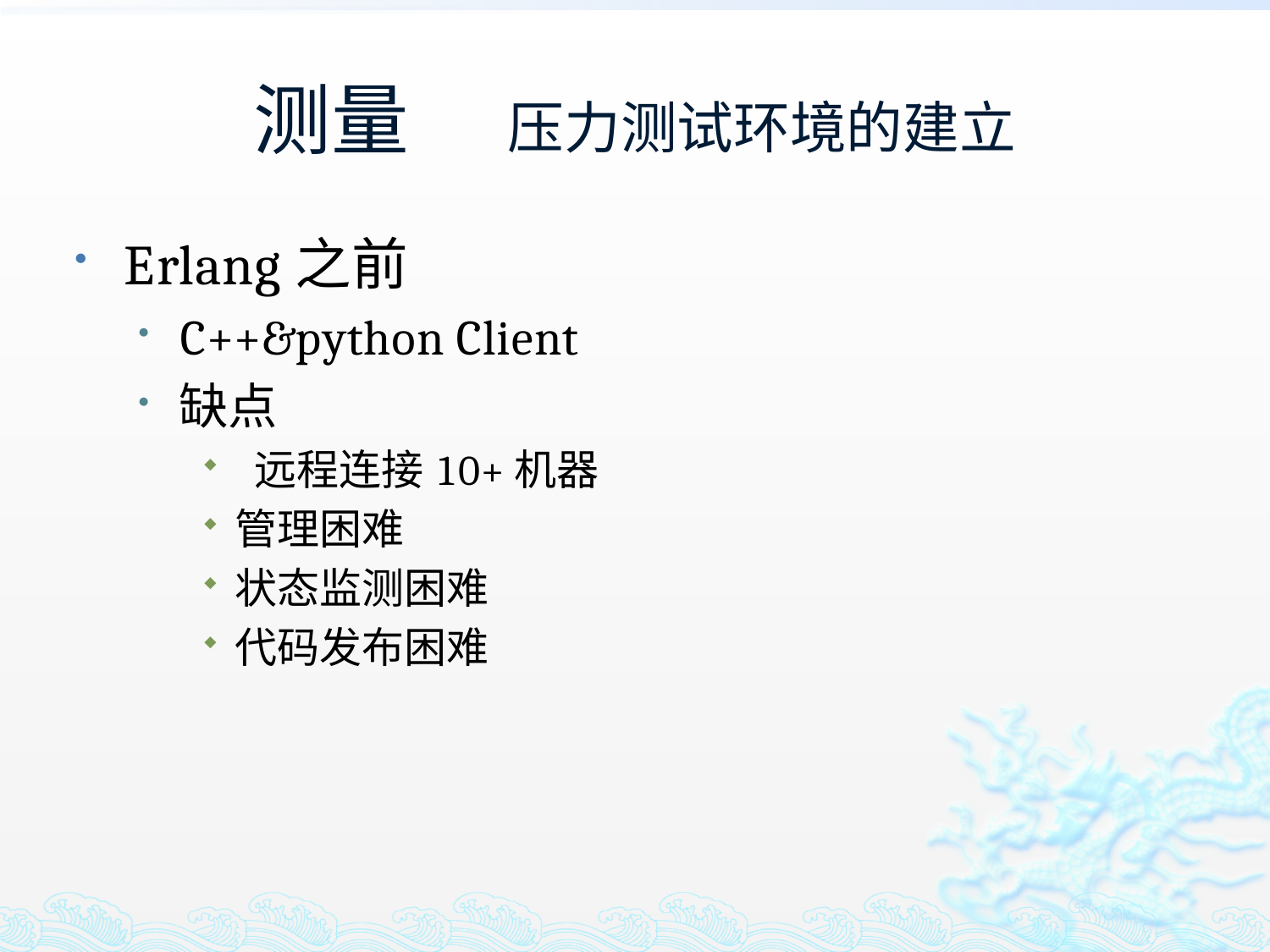

# 测量	压力测试环境的建立
Erlang之前
C++&python Client
缺点
 远程连接10+机器
管理困难
状态监测困难
代码发布困难